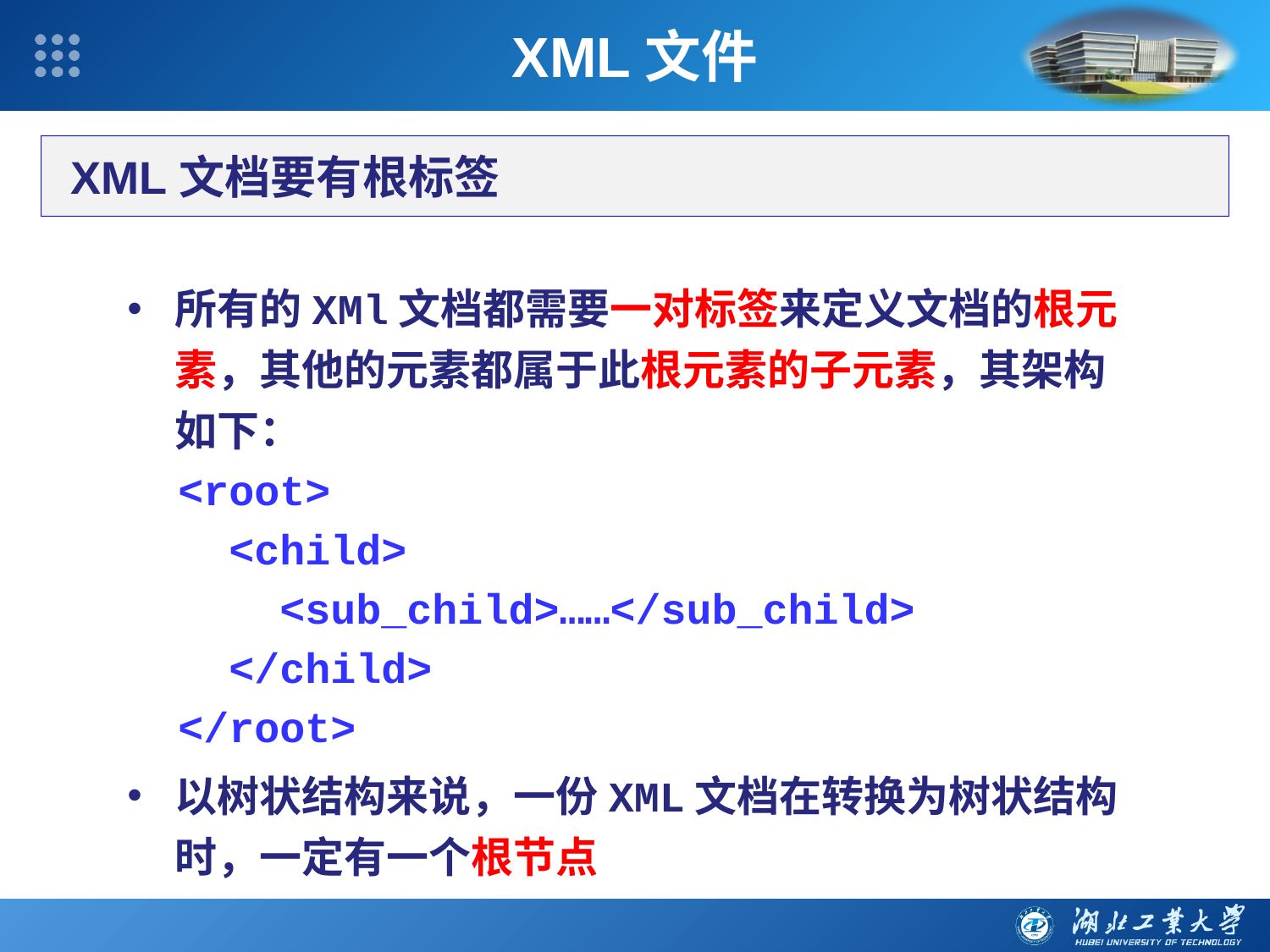

XML文件
XML文档要有根标签
所有的XMl文档都需要一对标签来定义文档的根元素，其他的元素都属于此根元素的子元素，其架构如下：
  <root>
    <child>
      <sub_child>……</sub_child>
    </child>
  </root>
以树状结构来说，一份XML文档在转换为树状结构时，一定有一个根节点